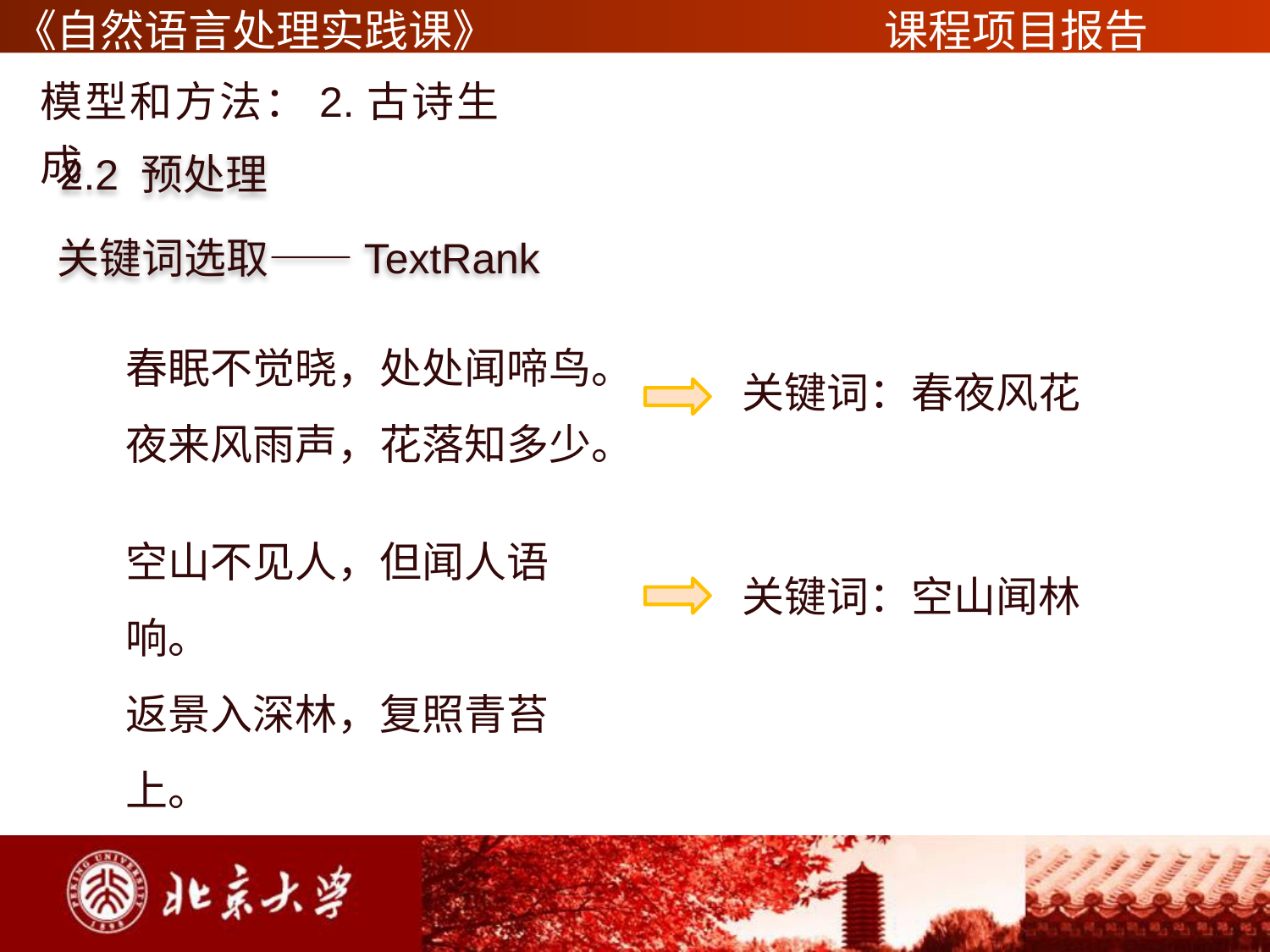

模型和方法：2.古诗生成
2.2 预处理
关键词选取——TextRank
春眠不觉晓，处处闻啼鸟。
夜来风雨声，花落知多少。
关键词：春夜风花

空山不见人，但闻人语响。
返景入深林，复照青苔上。
关键词：空山闻林